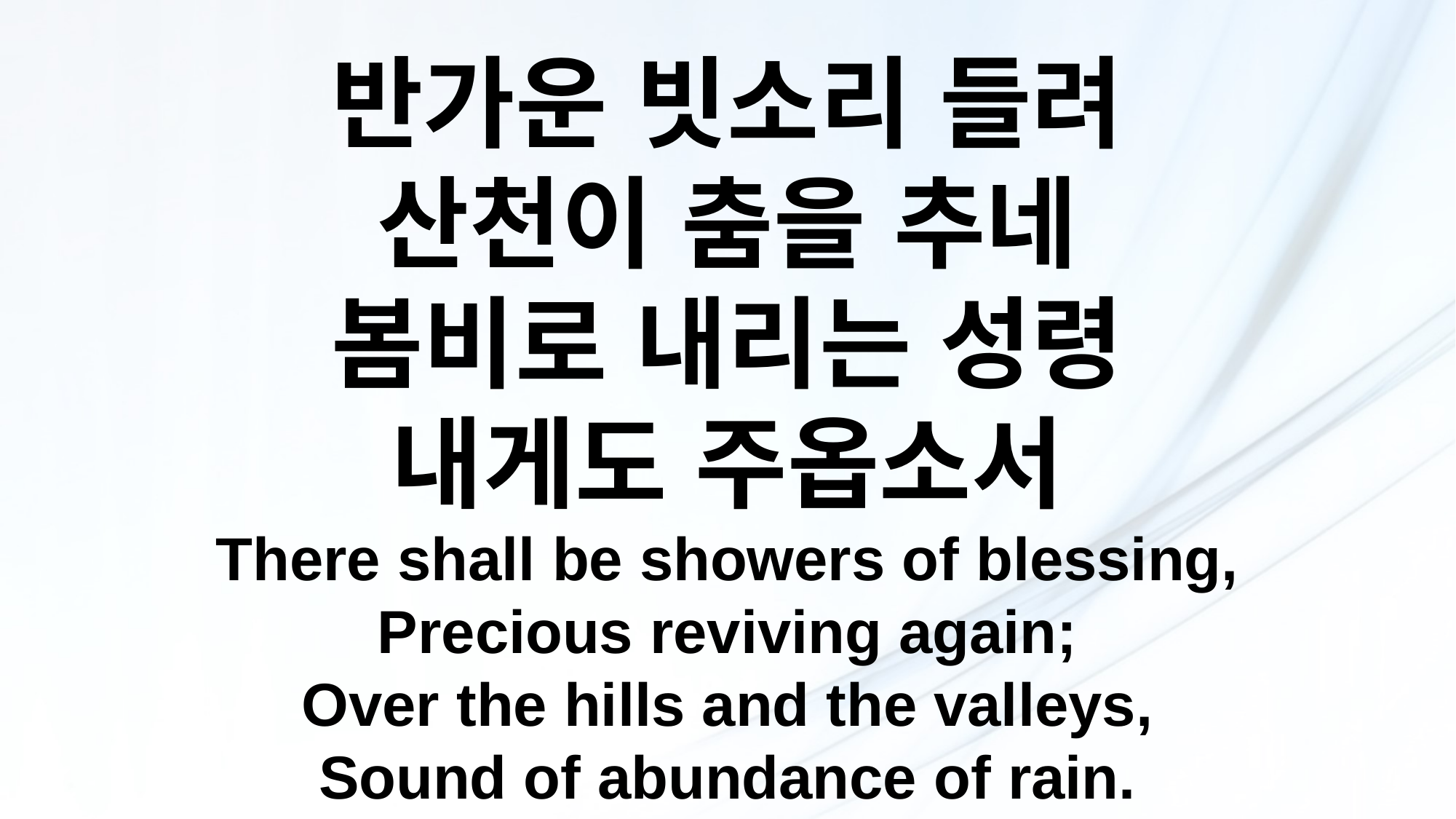

반가운 빗소리 들려
산천이 춤을 추네
봄비로 내리는 성령
내게도 주옵소서
There shall be showers of blessing,
Precious reviving again;
Over the hills and the valleys,
Sound of abundance of rain.